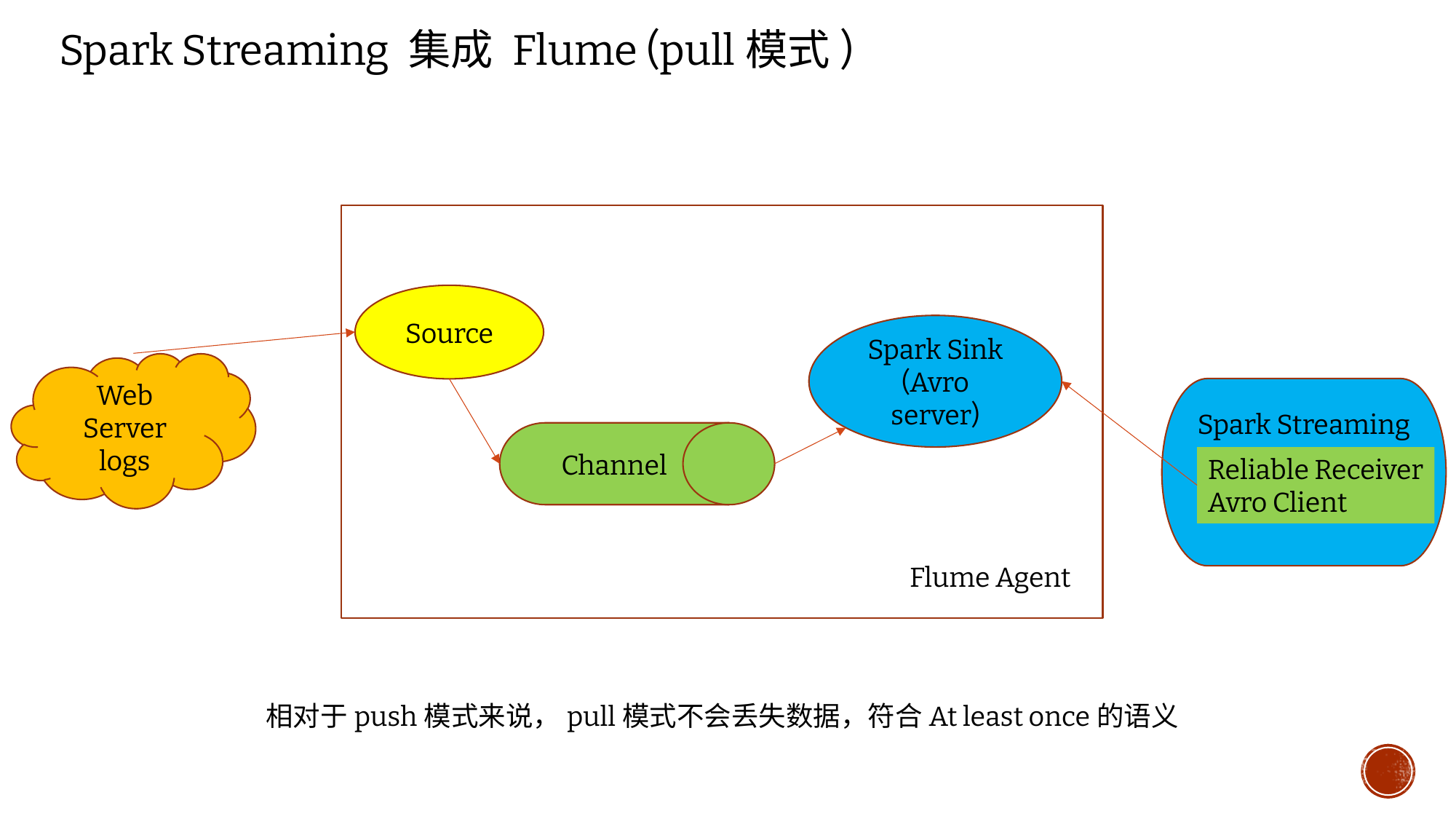

Spark Streaming 集成 Flume (pull模式)

Source
Spark Sink
(Avro server)
Web Server
logs
Spark Streaming

Channel
Reliable Receiver
Avro Client
Flume Agent
相对于push模式来说，pull模式不会丢失数据，符合At least once的语义